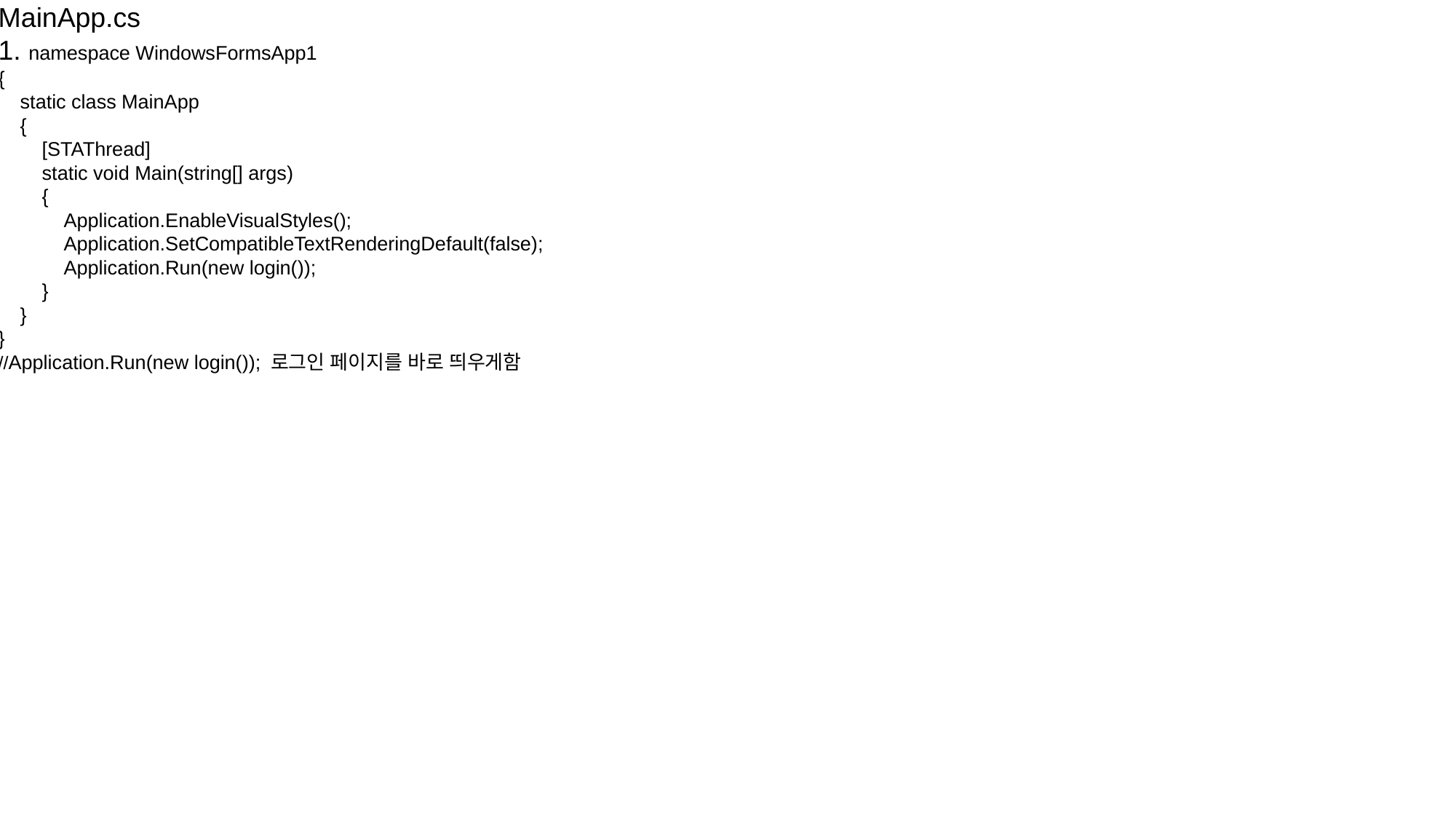

MainApp.cs
1. namespace WindowsFormsApp1
{
    static class MainApp
    {
        [STAThread]
        static void Main(string[] args)
        {
            Application.EnableVisualStyles();
            Application.SetCompatibleTextRenderingDefault(false);
            Application.Run(new login());
        }
    }
}
//Application.Run(new login()); 로그인 페이지를 바로 띄우게함